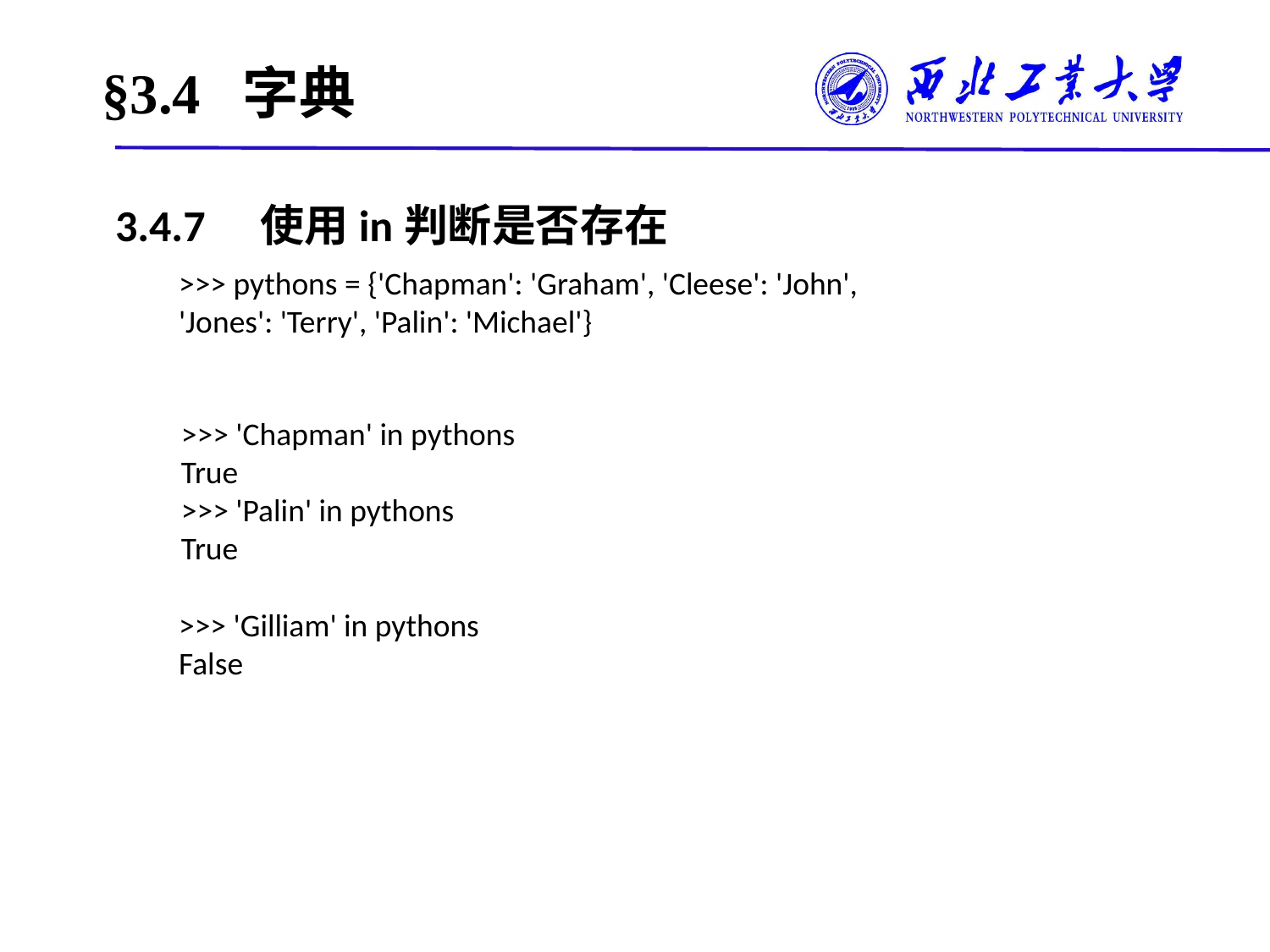

# §3.4  字典
3.4.7　使用in判断是否存在

>>> pythons = {'Chapman': 'Graham', 'Cleese': 'John',
'Jones': 'Terry', 'Palin': 'Michael'}

>>> 'Chapman' in pythons
True
>>> 'Palin' in pythons
True
>>> 'Gilliam' in pythons
False